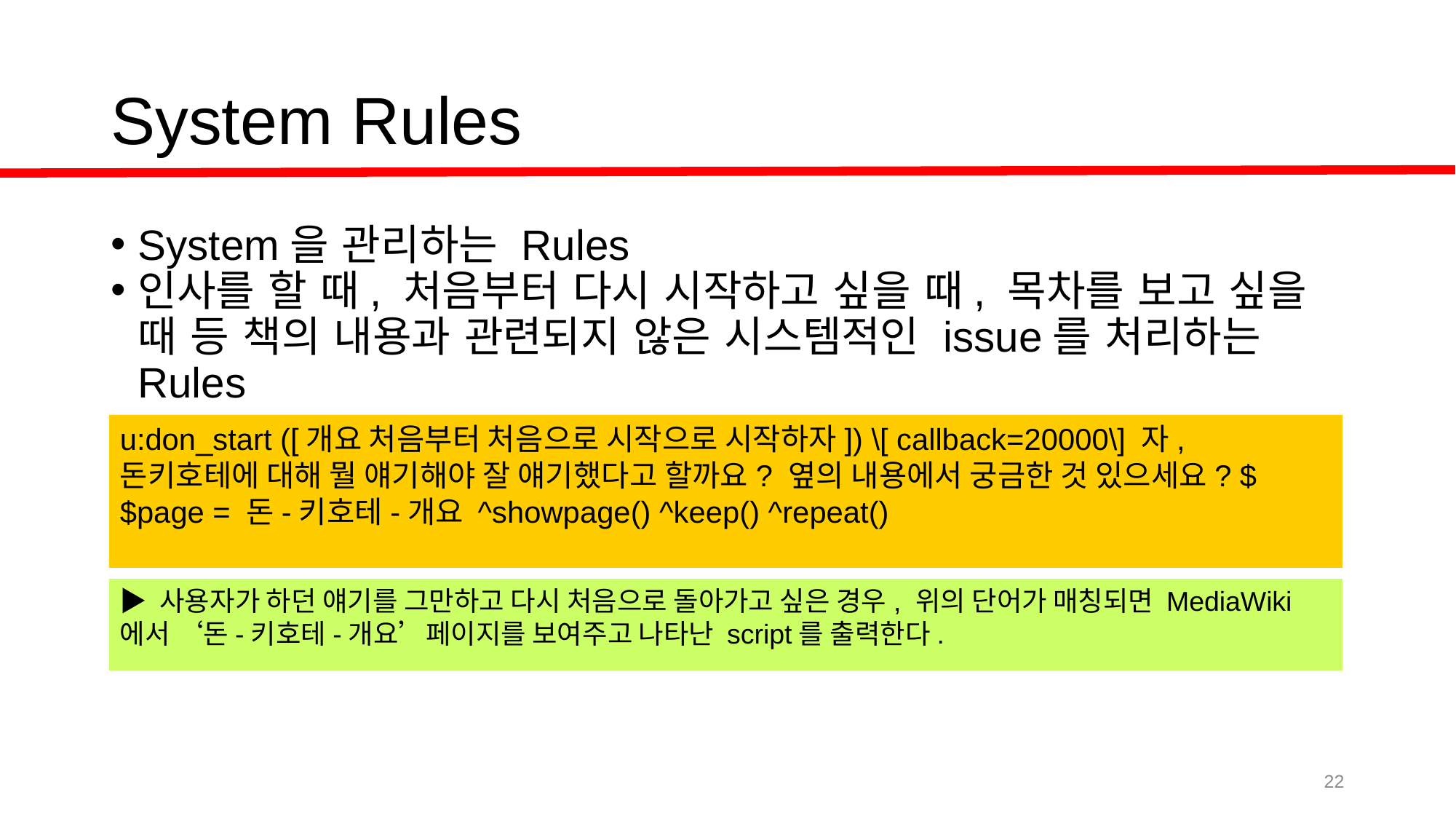

System Rules

System을 관리하는 Rules
인사를 할 때, 처음부터 다시 시작하고 싶을 때, 목차를 보고 싶을 때 등 책의 내용과 관련되지 않은 시스템적인 issue를 처리하는 Rules

u:don_start ([개요 처음부터 처음으로 시작으로 시작하자]) \[ callback=20000\] 자, 돈키호테에 대해 뭘 얘기해야 잘 얘기했다고 할까요? 옆의 내용에서 궁금한 것 있으세요? $$page = 돈-키호테-개요 ^showpage() ^keep() ^repeat()
▶ 사용자가 하던 얘기를 그만하고 다시 처음으로 돌아가고 싶은 경우, 위의 단어가 매칭되면 MediaWiki에서 ‘돈-키호테-개요’페이지를 보여주고 나타난 script를 출력한다.
22